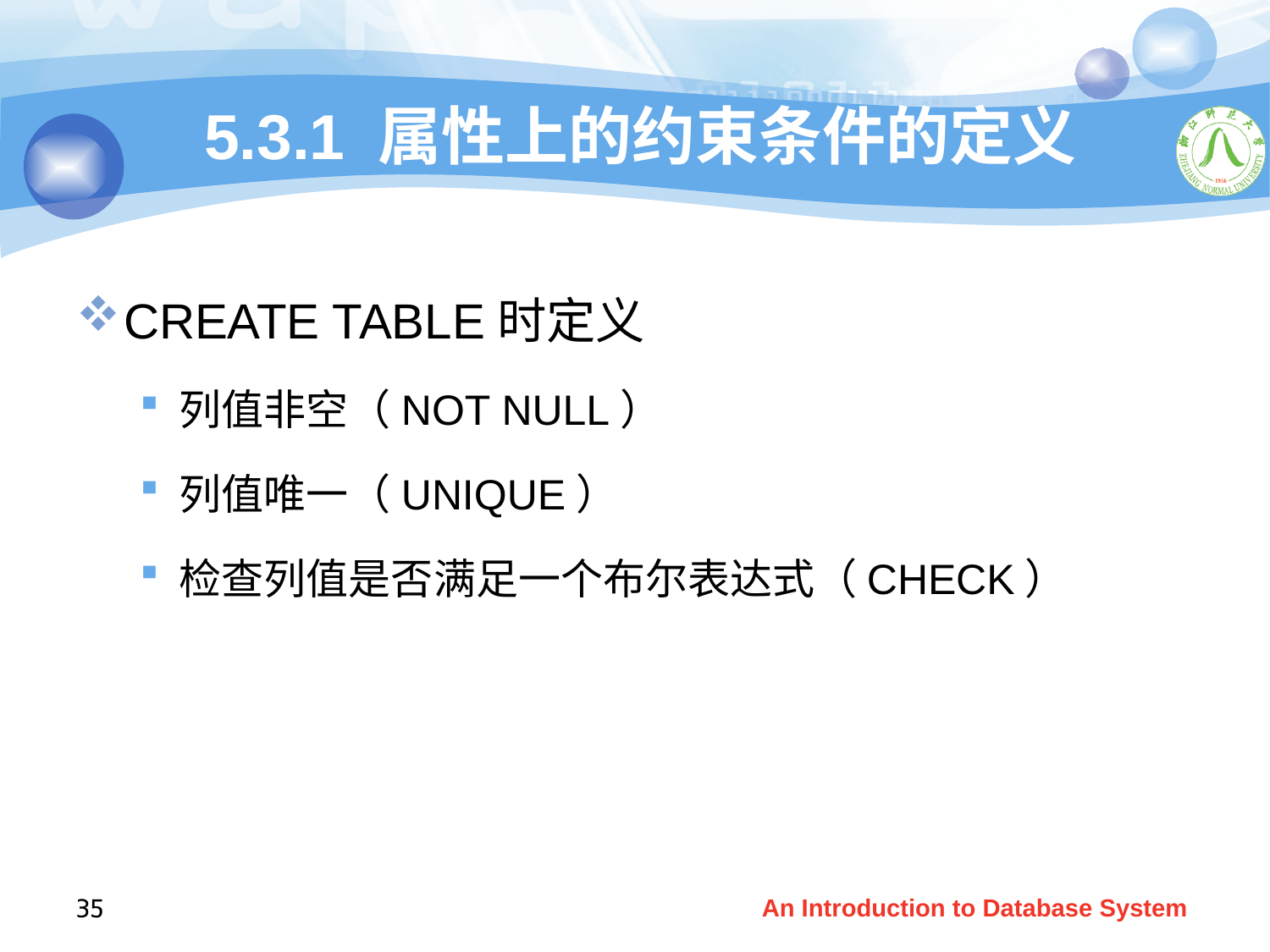

# 5.3.1 属性上的约束条件的定义
CREATE TABLE时定义
列值非空（NOT NULL）
列值唯一（UNIQUE）
检查列值是否满足一个布尔表达式（CHECK）
35
An Introduction to Database System